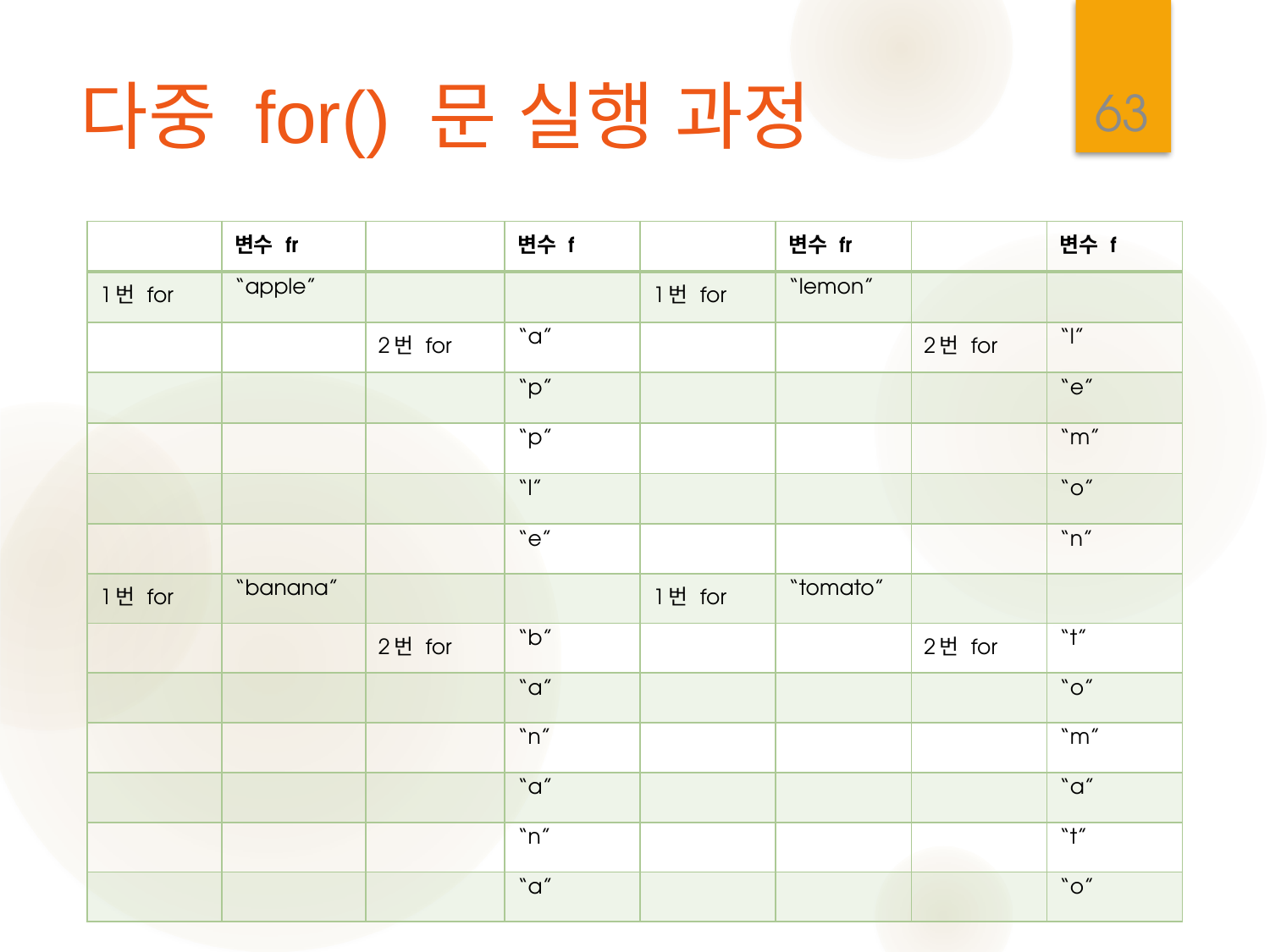

63
# 다중 for() 문 실행 과정
|  | 변수 fr |  | 변수 f |  | 변수 fr |  | 변수 f |
| --- | --- | --- | --- | --- | --- | --- | --- |
| 1번 for | “apple” |  |  | 1번 for | “lemon” |  |  |
|  |  | 2번 for | “a” |  |  | 2번 for | “l” |
|  |  |  | “p” |  |  |  | “e” |
|  |  |  | “p” |  |  |  | “m” |
|  |  |  | “l” |  |  |  | “o” |
|  |  |  | “e” |  |  |  | “n” |
| 1번 for | “banana” |  |  | 1번 for | “tomato” |  |  |
|  |  | 2번 for | “b” |  |  | 2번 for | “t” |
|  |  |  | “a” |  |  |  | “o” |
|  |  |  | “n” |  |  |  | “m” |
|  |  |  | “a” |  |  |  | “a” |
|  |  |  | “n” |  |  |  | “t” |
|  |  |  | “a” |  |  |  | “o” |